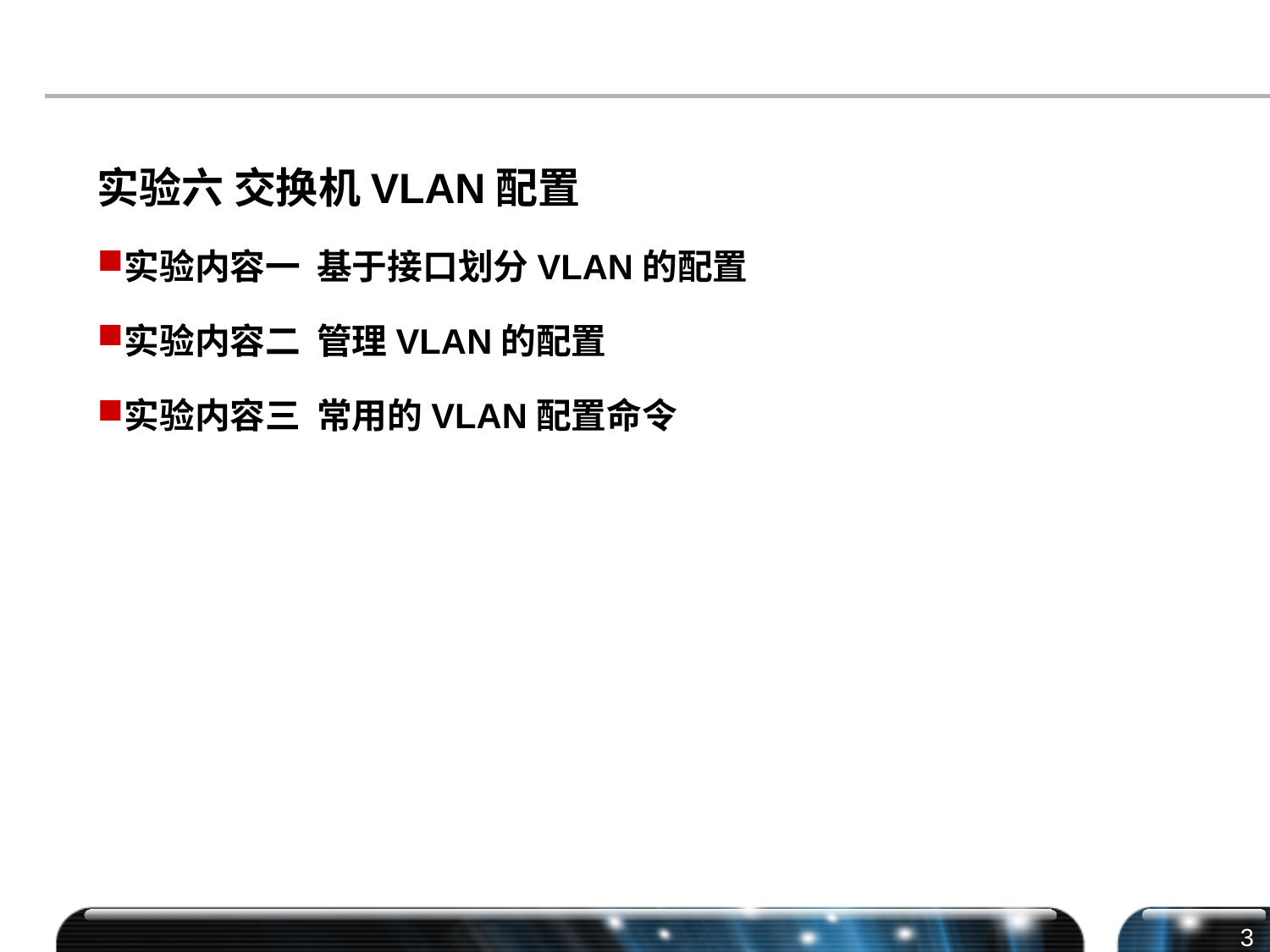

实验六 交换机VLAN配置
实验内容一  基于接口划分VLAN的配置
实验内容二  管理VLAN的配置
实验内容三  常用的VLAN配置命令